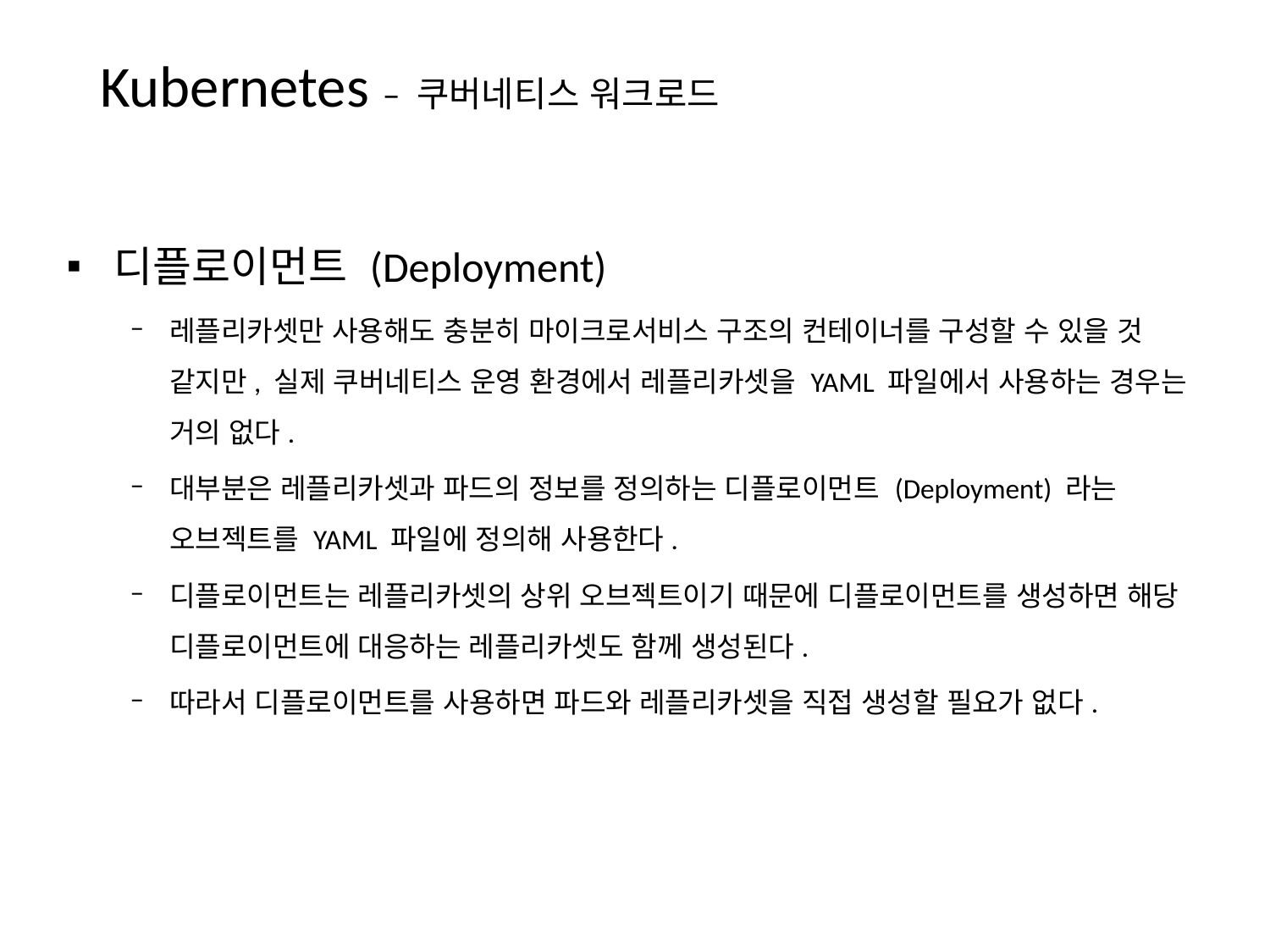

# Kubernetes – 쿠버네티스 워크로드
디플로이먼트 (Deployment)
레플리카셋만 사용해도 충분히 마이크로서비스 구조의 컨테이너를 구성할 수 있을 것 같지만, 실제 쿠버네티스 운영 환경에서 레플리카셋을 YAML 파일에서 사용하는 경우는 거의 없다.
대부분은 레플리카셋과 파드의 정보를 정의하는 디플로이먼트 (Deployment) 라는 오브젝트를 YAML 파일에 정의해 사용한다.
디플로이먼트는 레플리카셋의 상위 오브젝트이기 때문에 디플로이먼트를 생성하면 해당 디플로이먼트에 대응하는 레플리카셋도 함께 생성된다.
따라서 디플로이먼트를 사용하면 파드와 레플리카셋을 직접 생성할 필요가 없다.